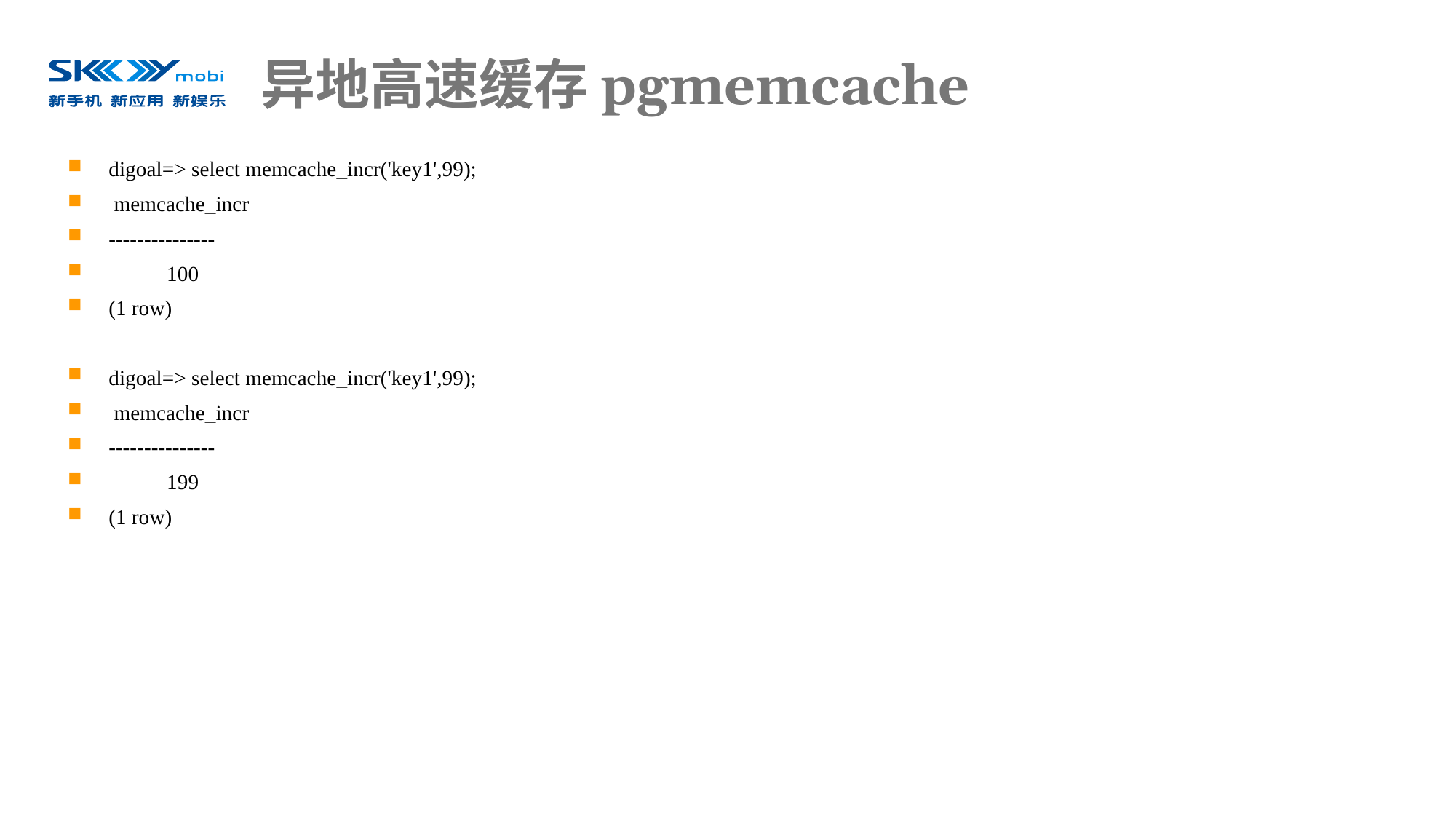

# 异地高速缓存pgmemcache
digoal=> select memcache_incr('key1',99);
 memcache_incr
---------------
           100
(1 row)

digoal=> select memcache_incr('key1',99);
 memcache_incr
---------------
           199
(1 row)